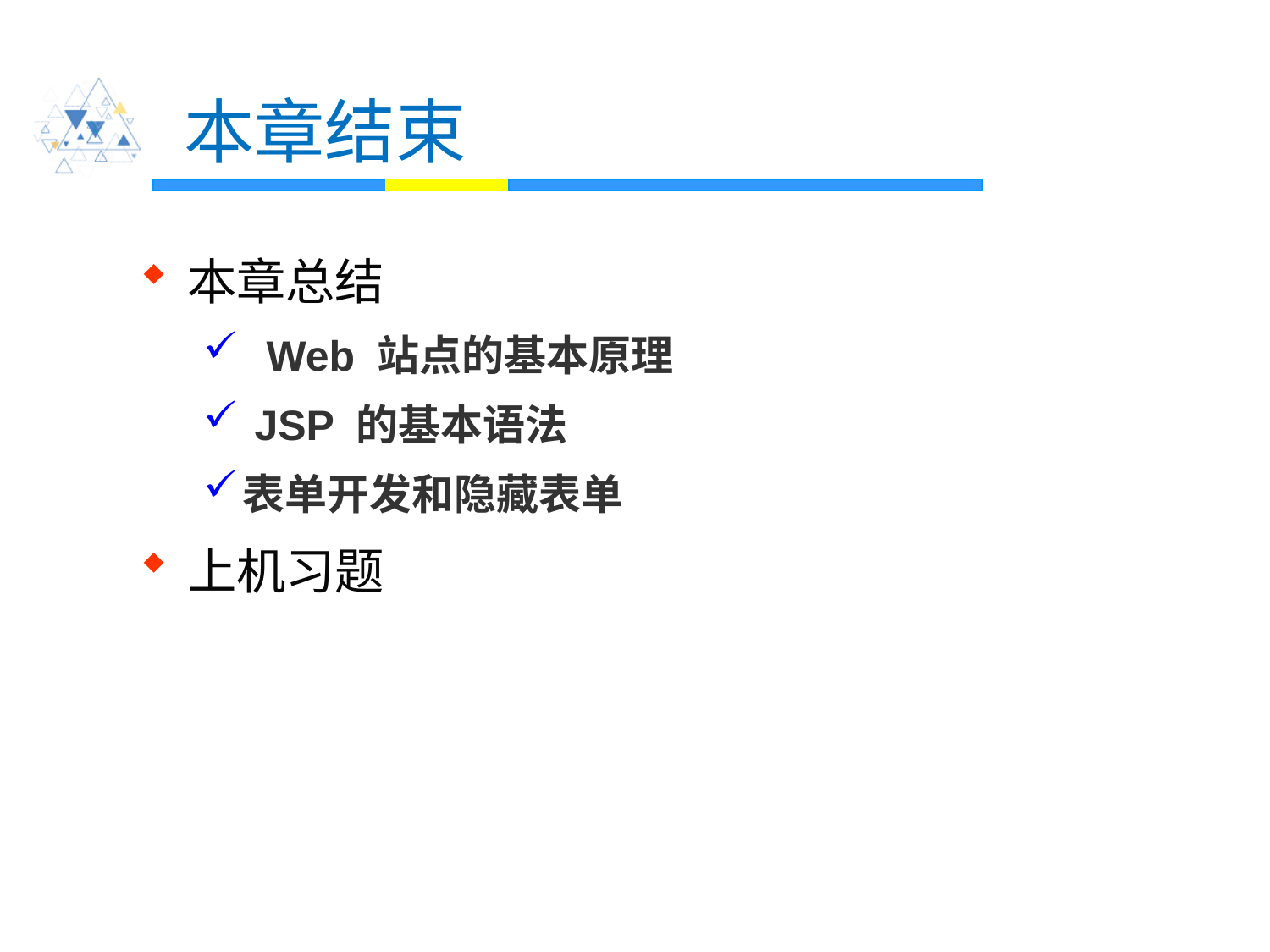

# 本章结束
本章总结
  Web 站点的基本原理
 JSP 的基本语法
表单开发和隐藏表单
上机习题